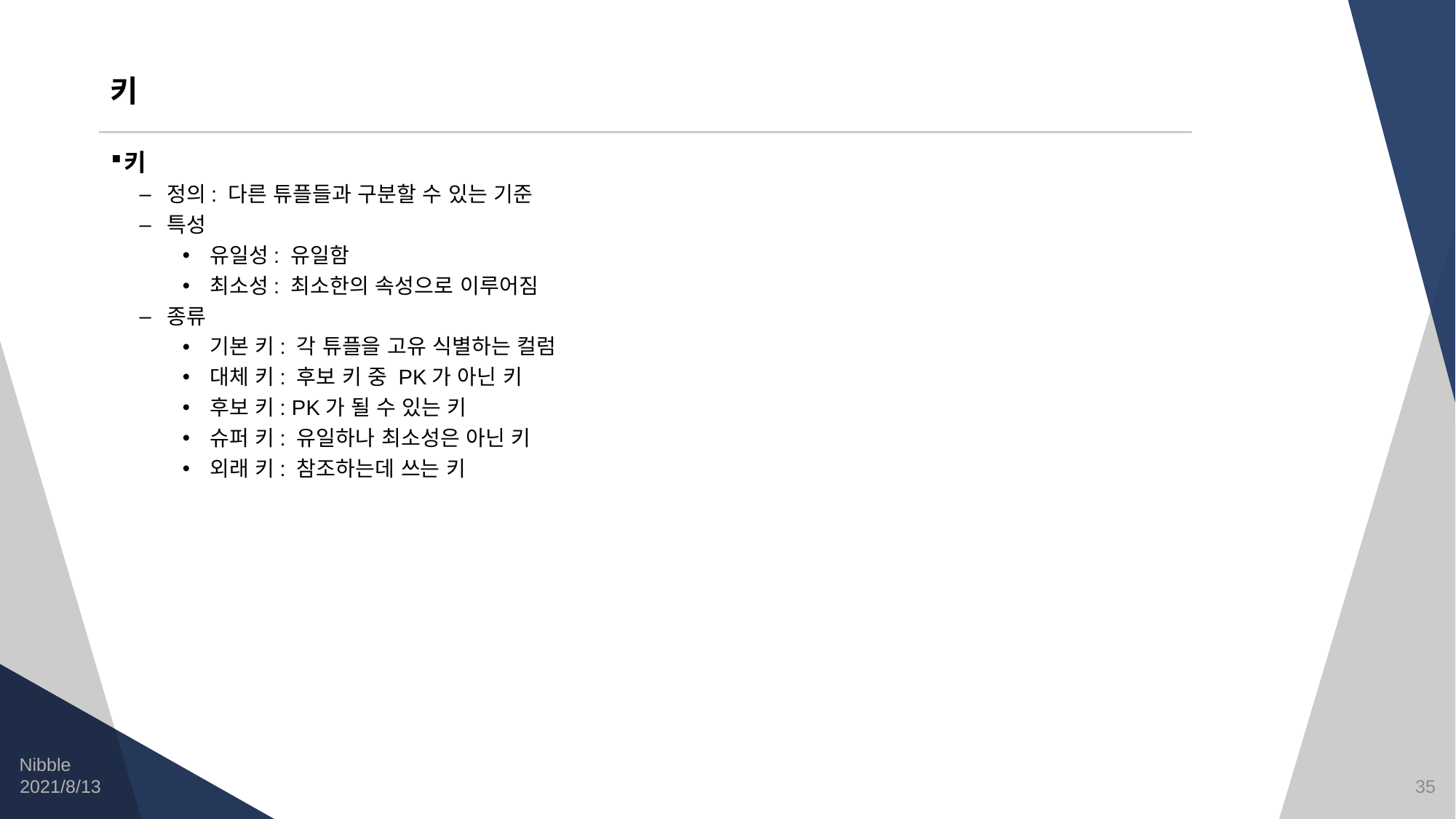

# 키

키
정의: 다른 튜플들과 구분할 수 있는 기준
특성
유일성: 유일함
최소성: 최소한의 속성으로 이루어짐
종류
기본 키: 각 튜플을 고유 식별하는 컬럼
대체 키: 후보 키 중 PK가 아닌 키
후보 키: PK가 될 수 있는 키
슈퍼 키: 유일하나 최소성은 아닌 키
외래 키: 참조하는데 쓰는 키
Nibble
2021/8/13
35